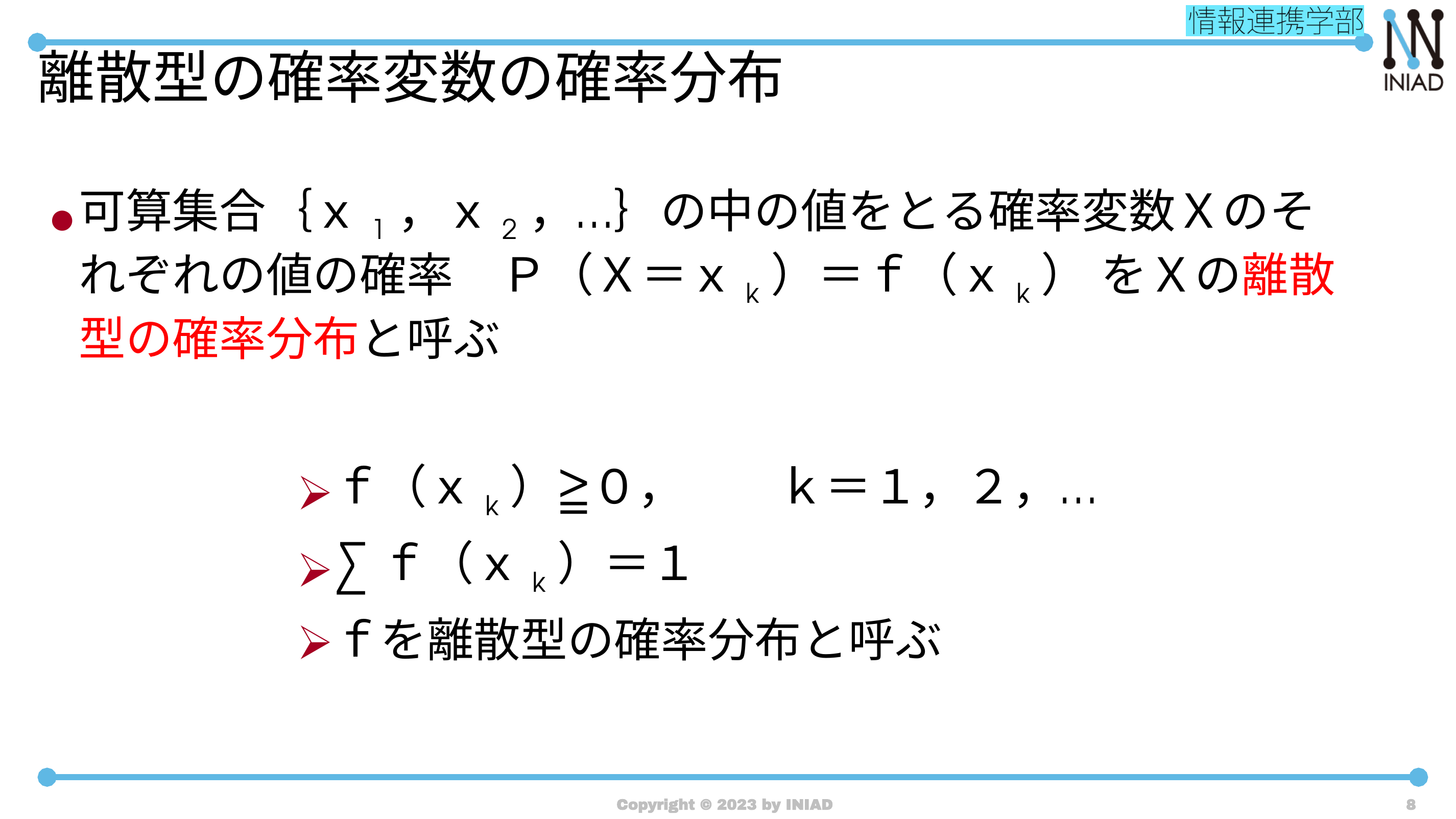

# 離散型の確率変数の確率分布
可算集合｛ｘ1，ｘ2，…｝の中の値をとる確率変数Ｘのそれぞれの値の確率　Ｐ（Ｘ＝ｘk）＝ｆ（ｘk） をＸの離散型の確率分布と呼ぶ
ｆ（ｘk）≧０，　　ｋ＝１，２，…
∑ｆ（ｘk）＝１
ｆを離散型の確率分布と呼ぶ
Copyright © 2023 by INIAD
8